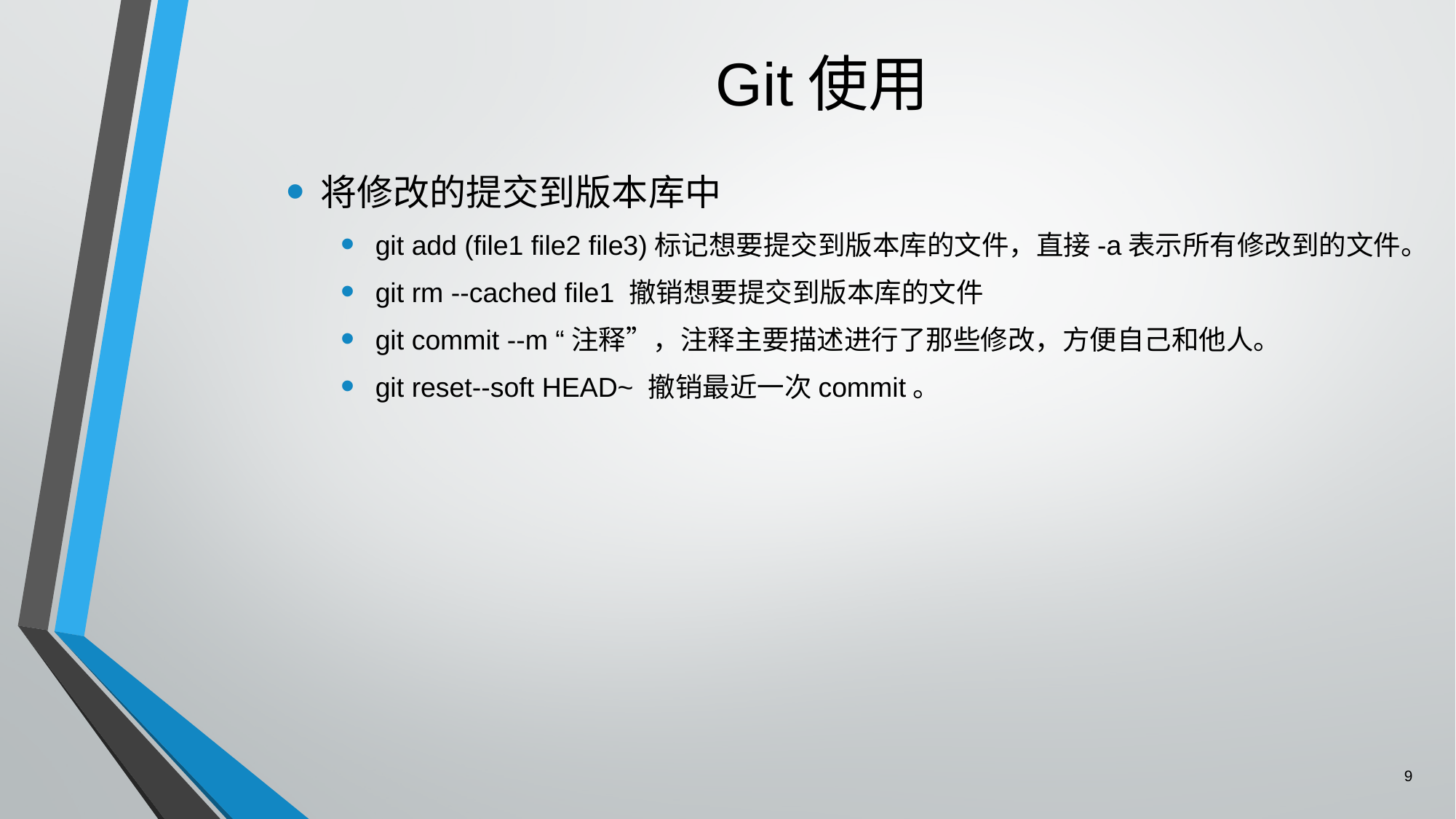

# Git使用
将修改的提交到版本库中
git add (file1 file2 file3)标记想要提交到版本库的文件，直接-a表示所有修改到的文件。
git rm --cached file1 撤销想要提交到版本库的文件
git commit --m “注释”，注释主要描述进行了那些修改，方便自己和他人。
git reset--soft HEAD~ 撤销最近一次commit。
9